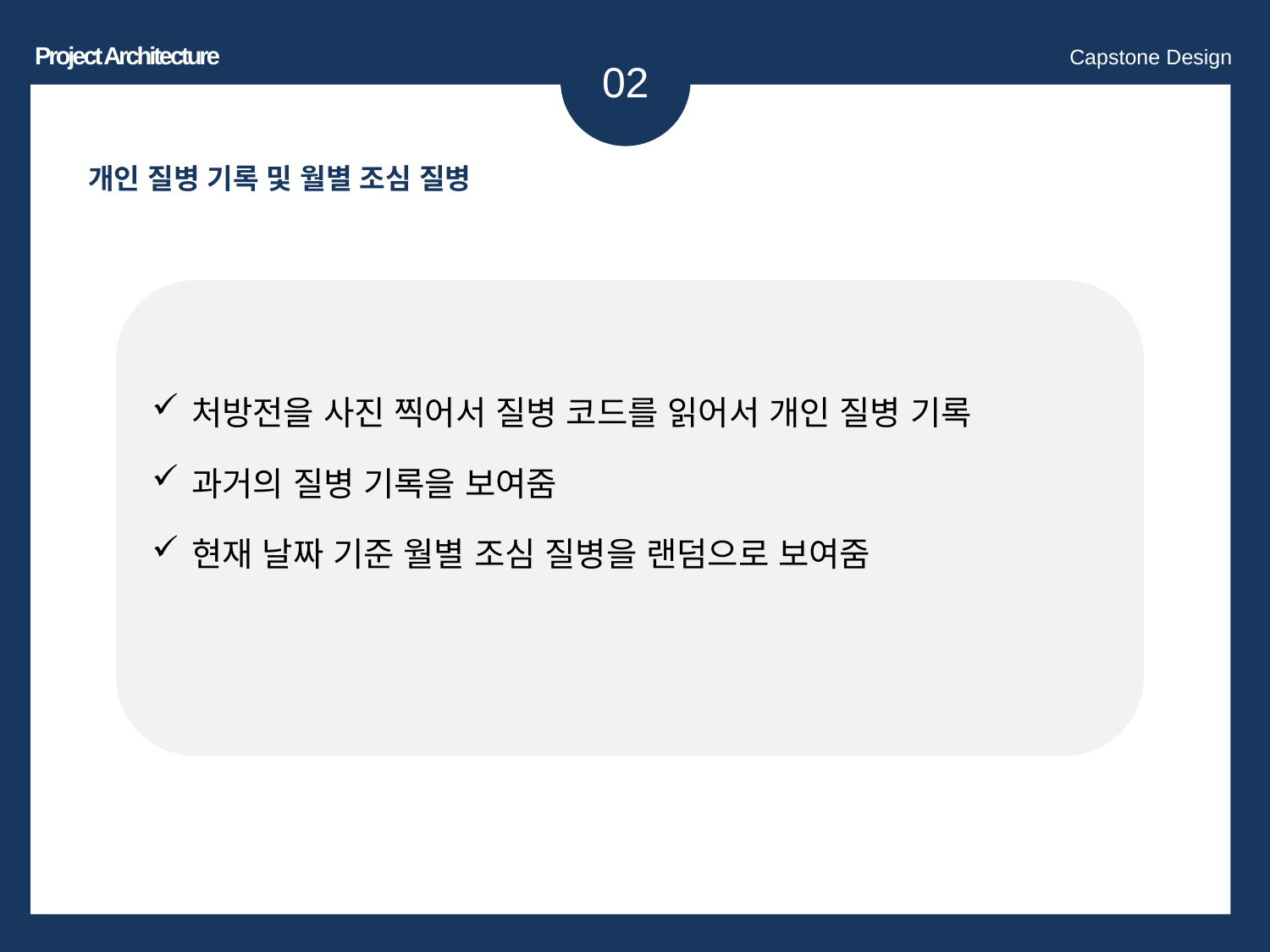

02
Project Architecture
Capstone Design

개인 질병 기록 및 월별 조심 질병

처방전을 사진 찍어서 질병 코드를 읽어서 개인 질병 기록
과거의 질병 기록을 보여줌
현재 날짜 기준 월별 조심 질병을 랜덤으로 보여줌